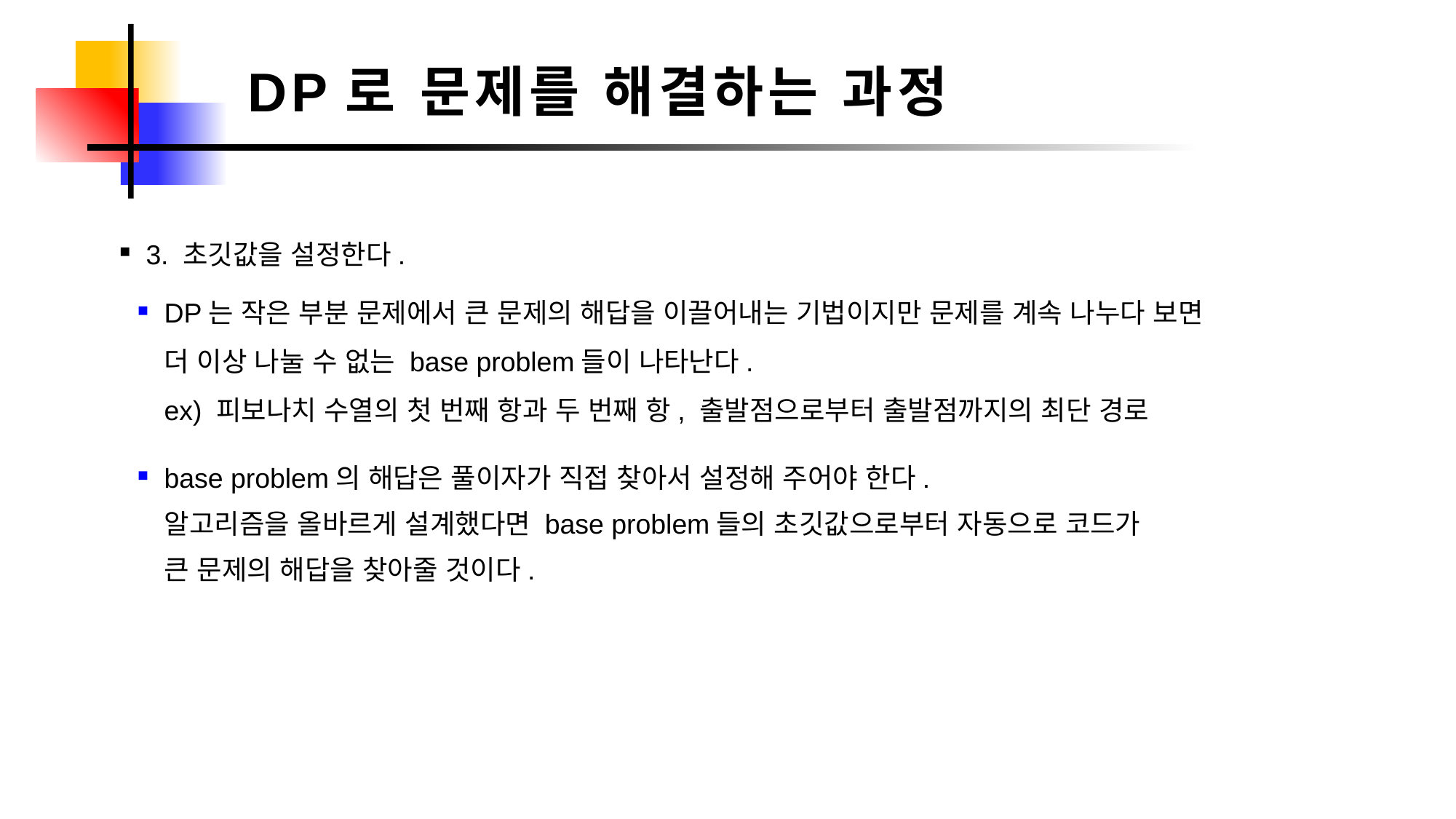

DP로 문제를 해결하는 과정
3. 초깃값을 설정한다.

DP는 작은 부분 문제에서 큰 문제의 해답을 이끌어내는 기법이지만 문제를 계속 나누다 보면

더 이상 나눌 수 없는 base problem들이 나타난다.
ex) 피보나치 수열의 첫 번째 항과 두 번째 항, 출발점으로부터 출발점까지의 최단 경로
base problem의 해답은 풀이자가 직접 찾아서 설정해 주어야 한다.

알고리즘을 올바르게 설계했다면 base problem들의 초깃값으로부터 자동으로 코드가
큰 문제의 해답을 찾아줄 것이다.